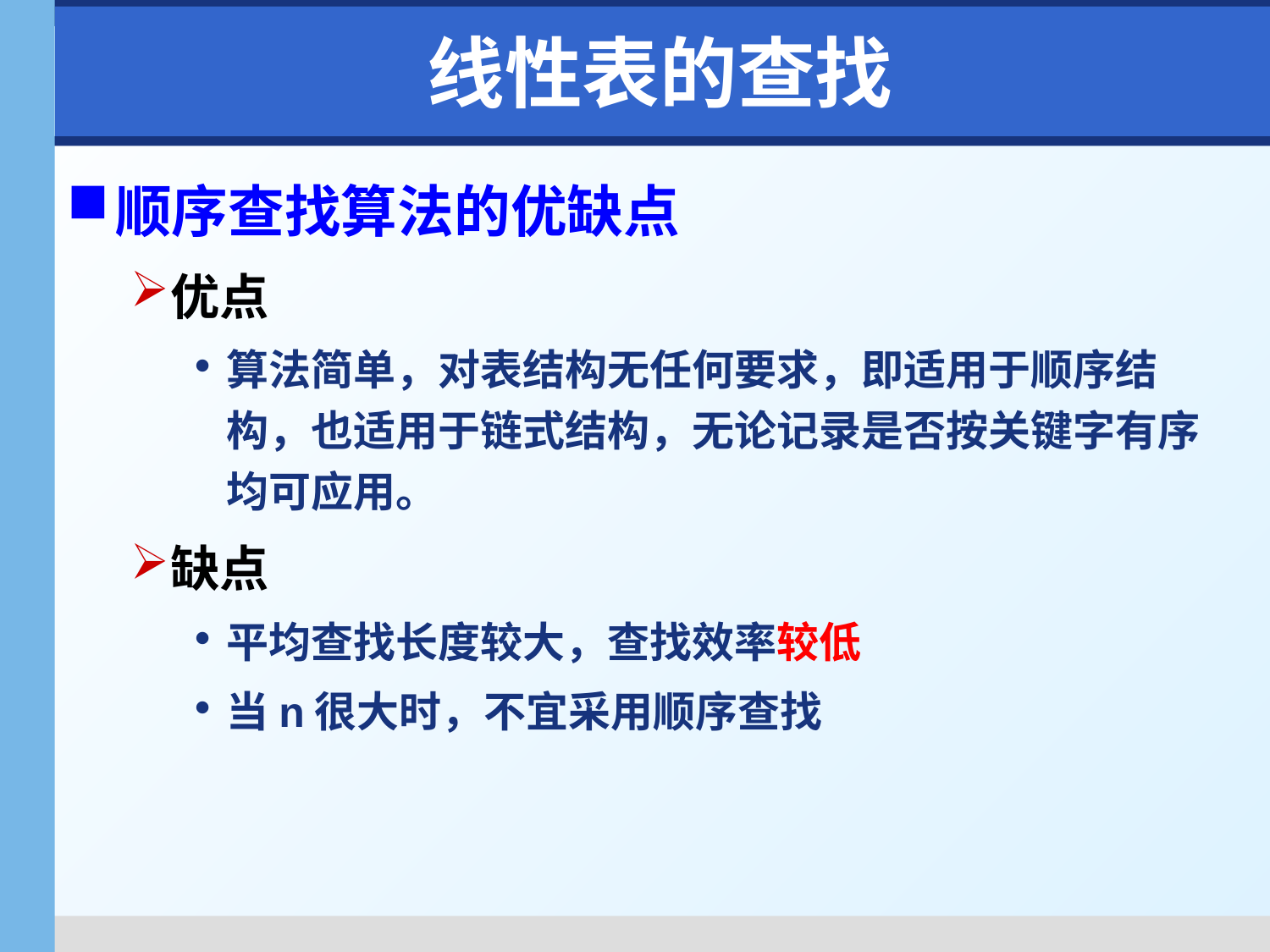

# 线性表的查找
顺序查找算法的优缺点
优点
算法简单，对表结构无任何要求，即适用于顺序结构，也适用于链式结构，无论记录是否按关键字有序均可应用。
缺点
平均查找长度较大，查找效率较低
当n很大时，不宜采用顺序查找